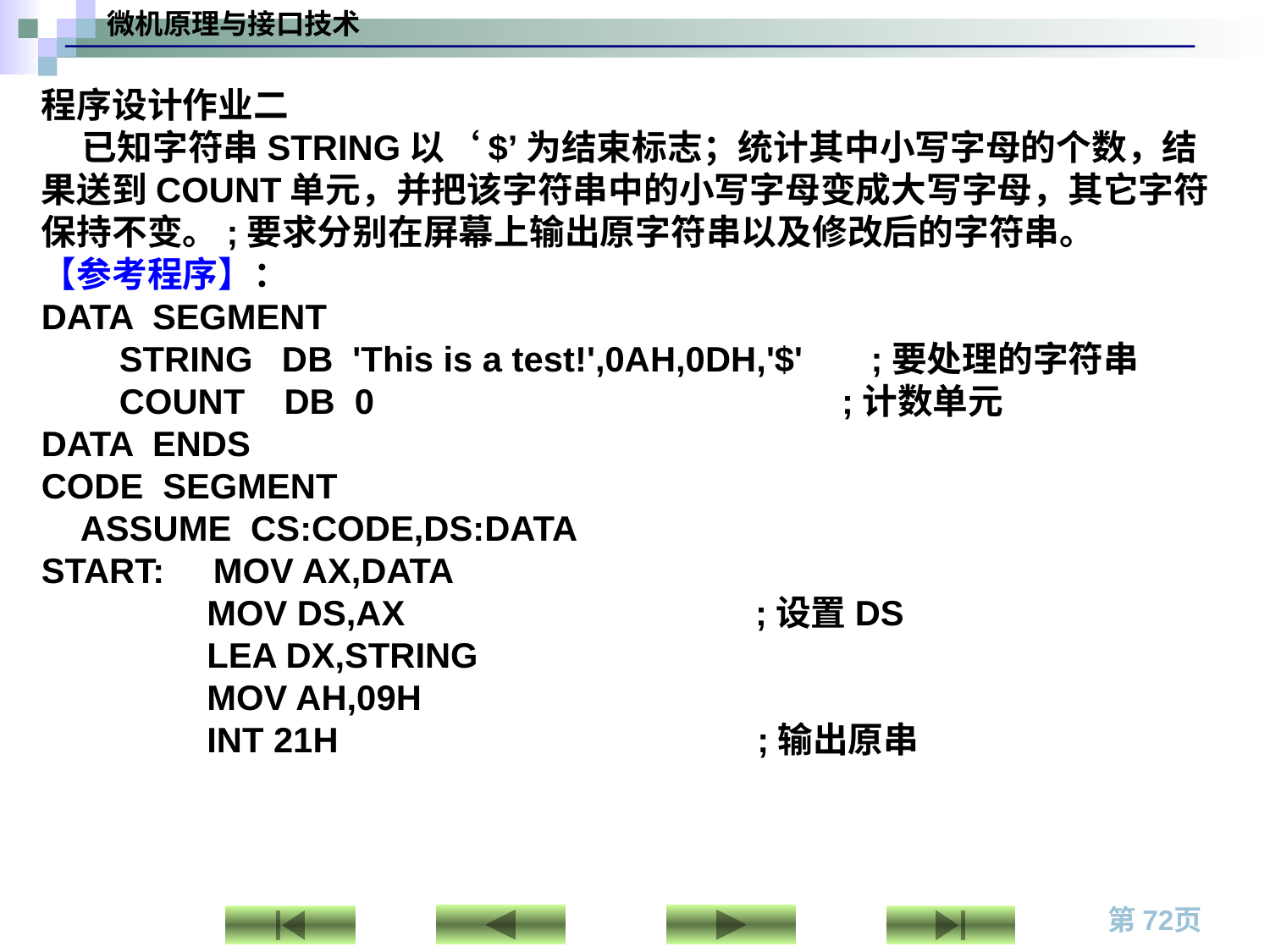

程序设计作业二
    已知字符串STRING以‘$’为结束标志；统计其中小写字母的个数，结果送到COUNT单元，并把该字符串中的小写字母变成大写字母，其它字符保持不变。;要求分别在屏幕上输出原字符串以及修改后的字符串。
【参考程序】：
DATA  SEGMENT
        STRING   DB  'This is a test!',0AH,0DH,'$'       ;要处理的字符串
        COUNT    DB  0                                                ;计数单元
DATA  ENDS
CODE  SEGMENT
    ASSUME  CS:CODE,DS:DATA
START:     MOV AX,DATA
                 MOV DS,AX                                    ;设置DS
                 LEA DX,STRING
                 MOV AH,09H
                 INT 21H                                           ;输出原串